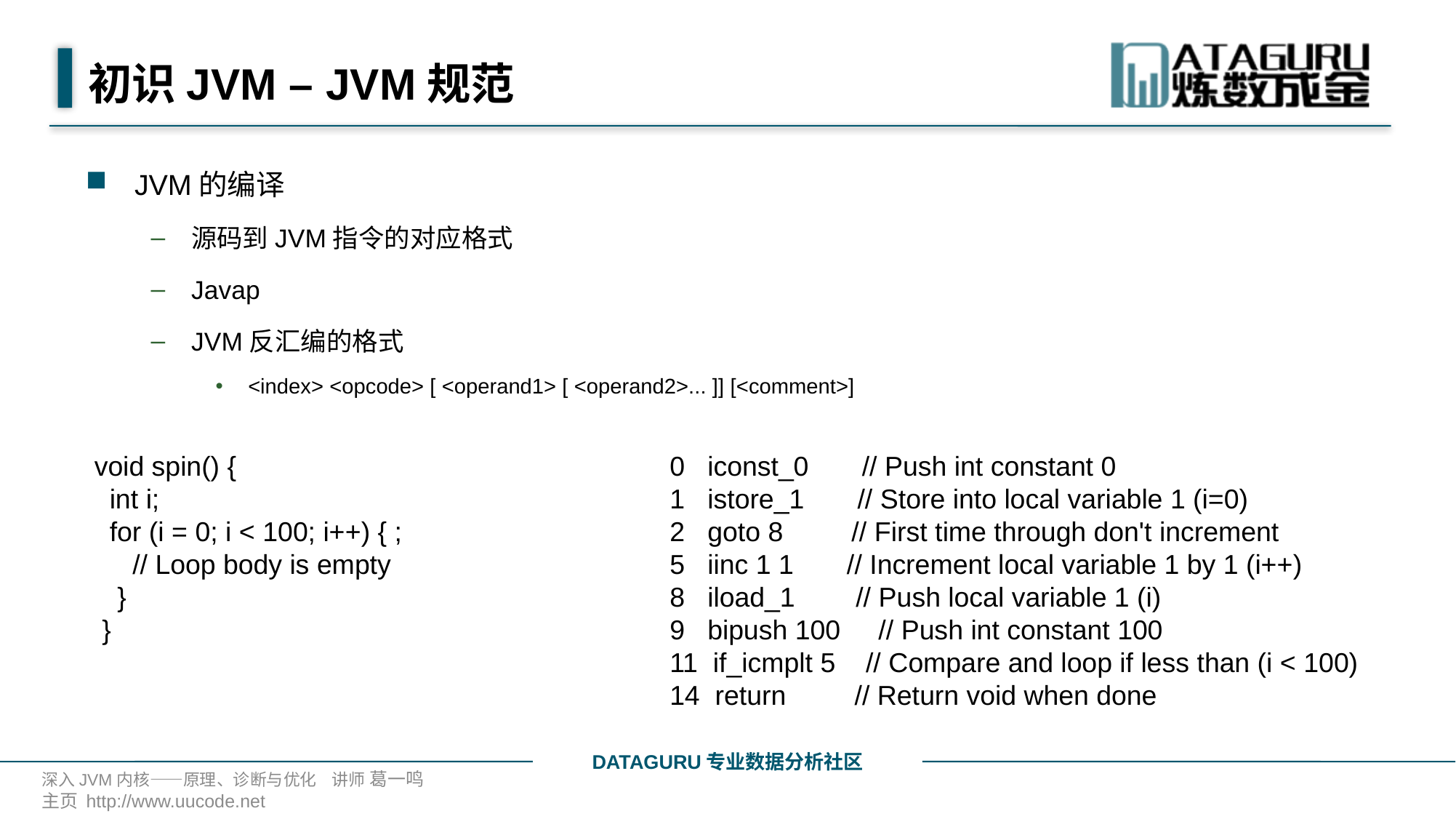

# 初识JVM – JVM规范
JVM的编译
源码到JVM指令的对应格式
Javap
JVM反汇编的格式
<index> <opcode> [ <operand1> [ <operand2>... ]] [<comment>]

void spin() {
  int i;
  for (i = 0; i < 100; i++) { ;
     // Loop body is empty
   }
 }
0   iconst_0       // Push int constant 0
1   istore_1       // Store into local variable 1 (i=0)
2   goto 8         // First time through don't increment
5   iinc 1 1       // Increment local variable 1 by 1 (i++)
8   iload_1        // Push local variable 1 (i)
9   bipush 100     // Push int constant 100
11  if_icmplt 5    // Compare and loop if less than (i < 100)
14  return         // Return void when done